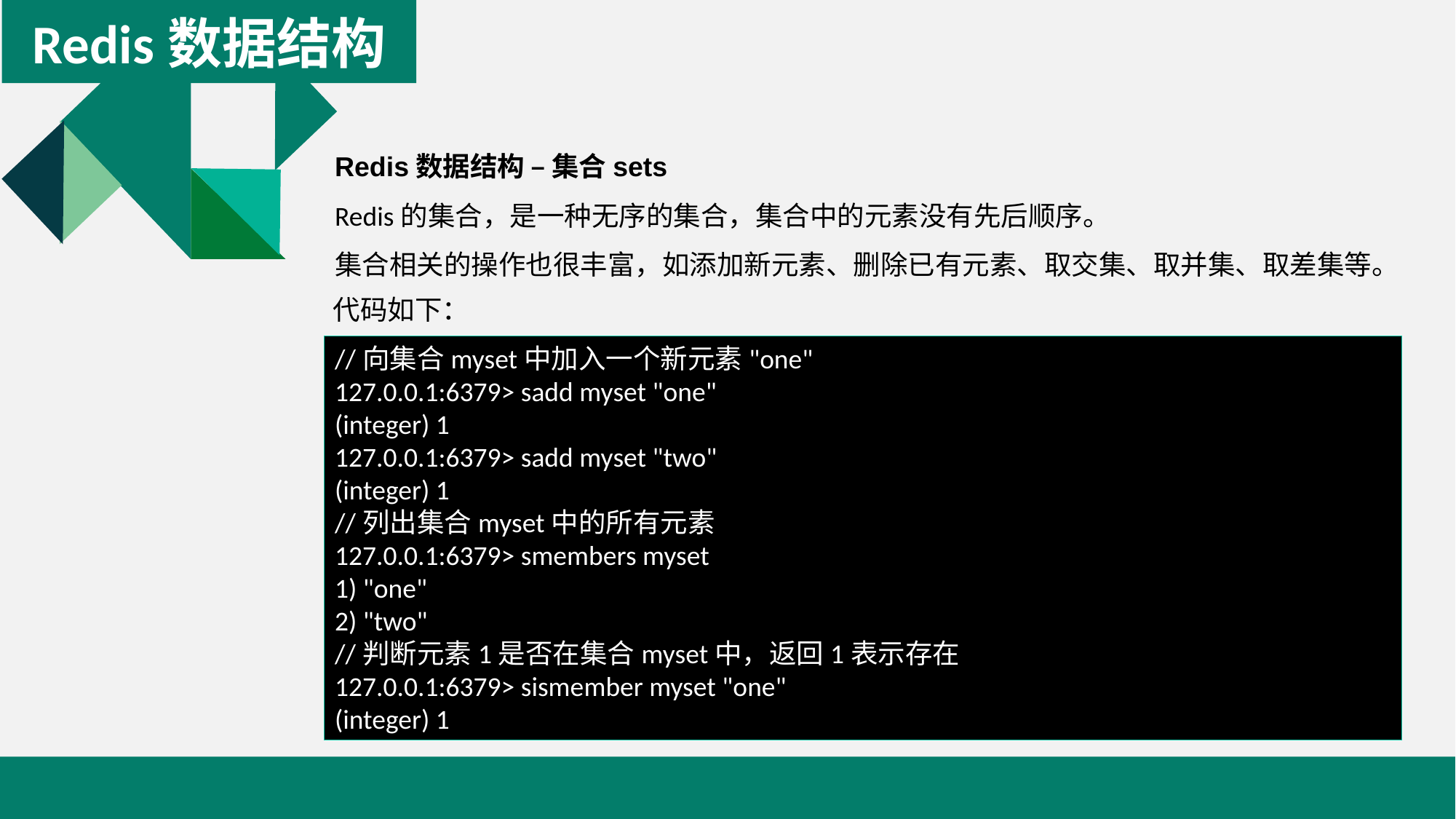

Redis数据结构
Redis数据结构 – 集合sets
Redis的集合，是一种无序的集合，集合中的元素没有先后顺序。
集合相关的操作也很丰富，如添加新元素、删除已有元素、取交集、取并集、取差集等。
代码如下：
//向集合myset中加入一个新元素"one"
127.0.0.1:6379> sadd myset "one"
(integer) 1
127.0.0.1:6379> sadd myset "two"
(integer) 1
//列出集合myset中的所有元素
127.0.0.1:6379> smembers myset
1) "one"
2) "two"
//判断元素1是否在集合myset中，返回1表示存在
127.0.0.1:6379> sismember myset "one"
(integer) 1